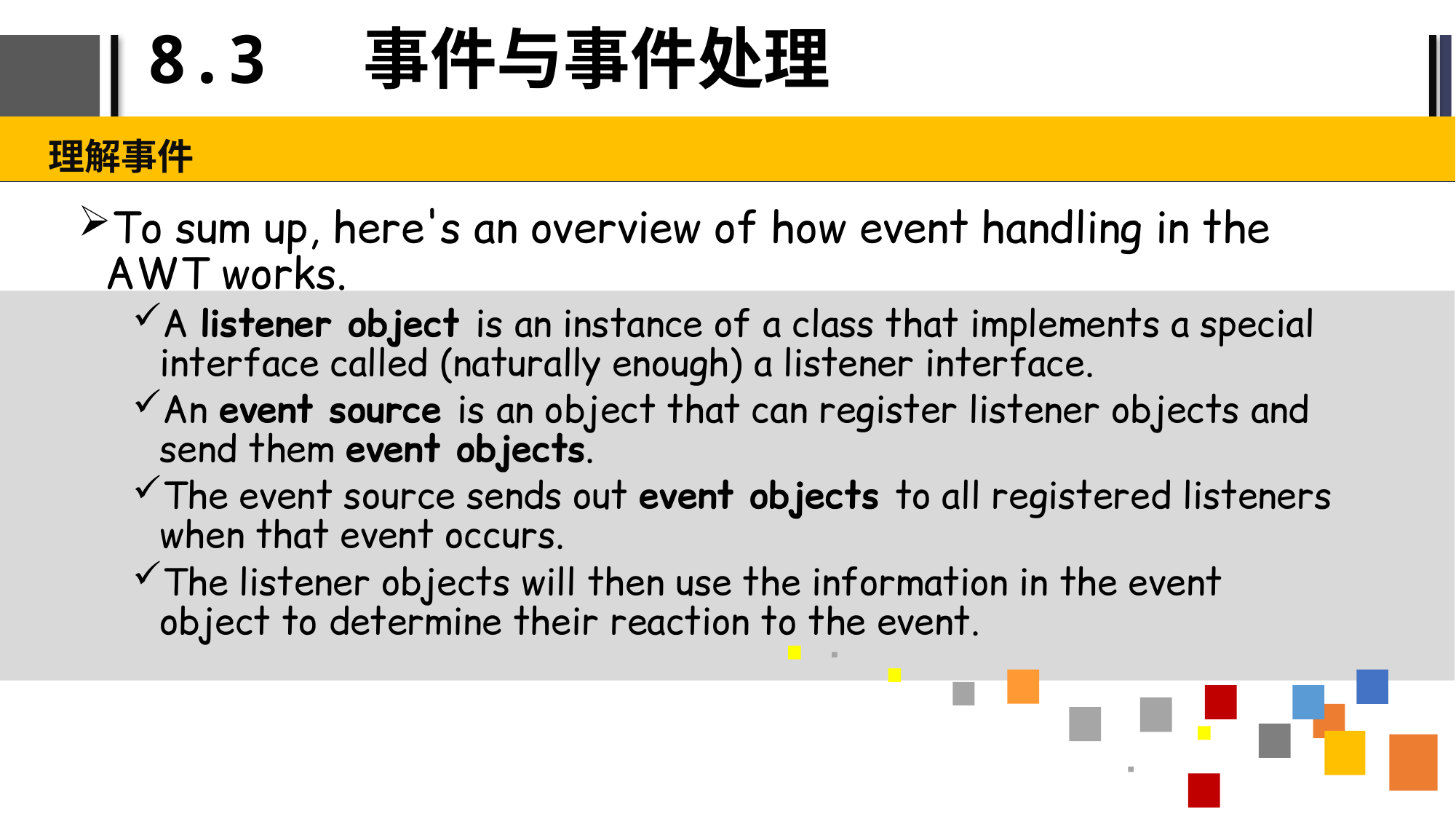

# 8.3  事件与事件处理

理解事件

To sum up, here's an overview of how event handling in the AWT works.
A listener object is an instance of a class that implements a special interface called (naturally enough) a listener interface.
An event source is an object that can register listener objects and send them event objects.
The event source sends out event objects to all registered listeners when that event occurs.
The listener objects will then use the information in the event object to determine their reaction to the event.